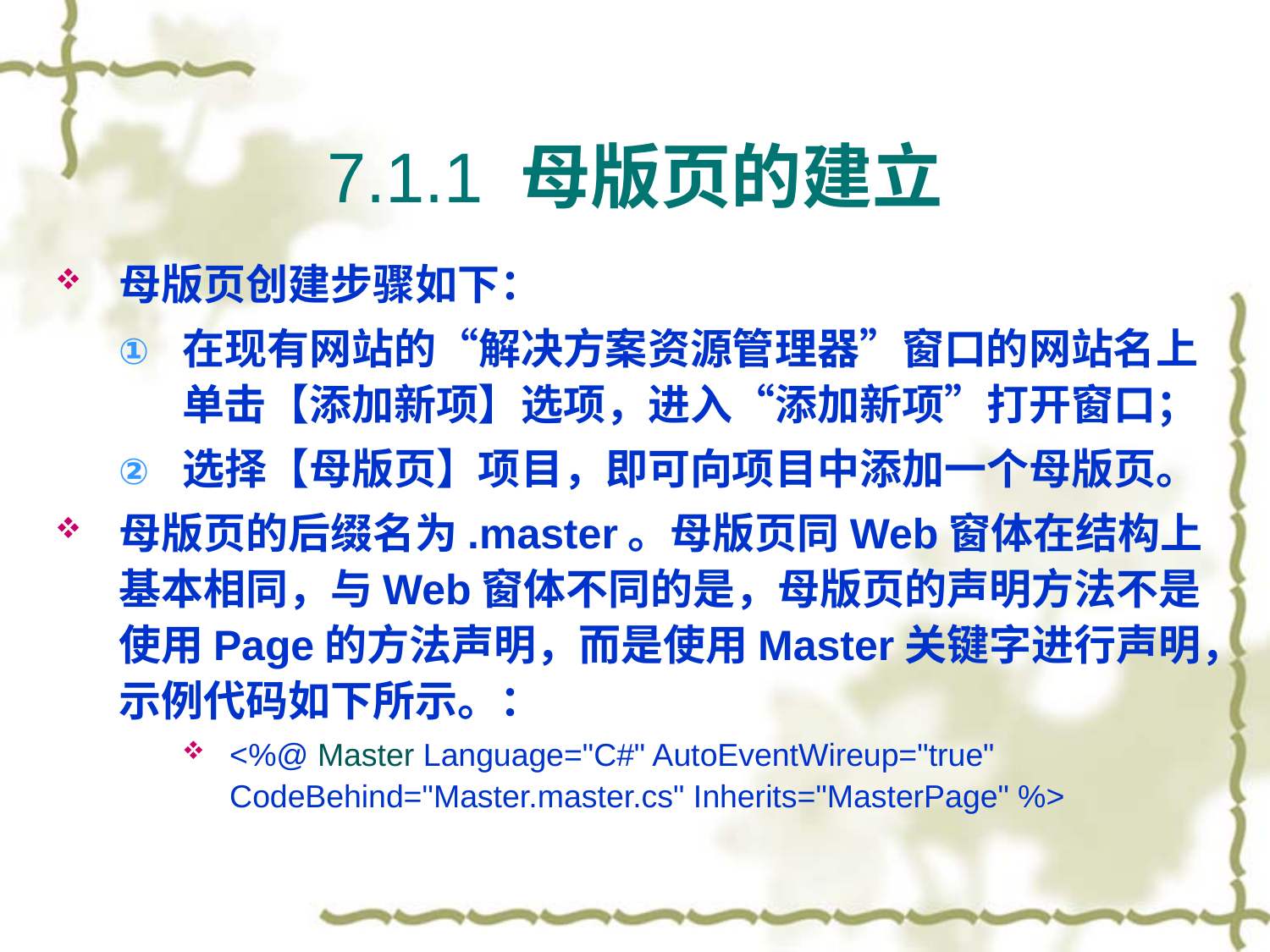

# 7.1.1 母版页的建立
母版页创建步骤如下：
在现有网站的“解决方案资源管理器”窗口的网站名上单击【添加新项】选项，进入“添加新项”打开窗口；
选择【母版页】项目，即可向项目中添加一个母版页。
母版页的后缀名为.master。母版页同Web窗体在结构上基本相同，与Web窗体不同的是，母版页的声明方法不是使用Page的方法声明，而是使用Master关键字进行声明，示例代码如下所示。：
<%@ Master Language="C#" AutoEventWireup="true" CodeBehind="Master.master.cs" Inherits="MasterPage" %>